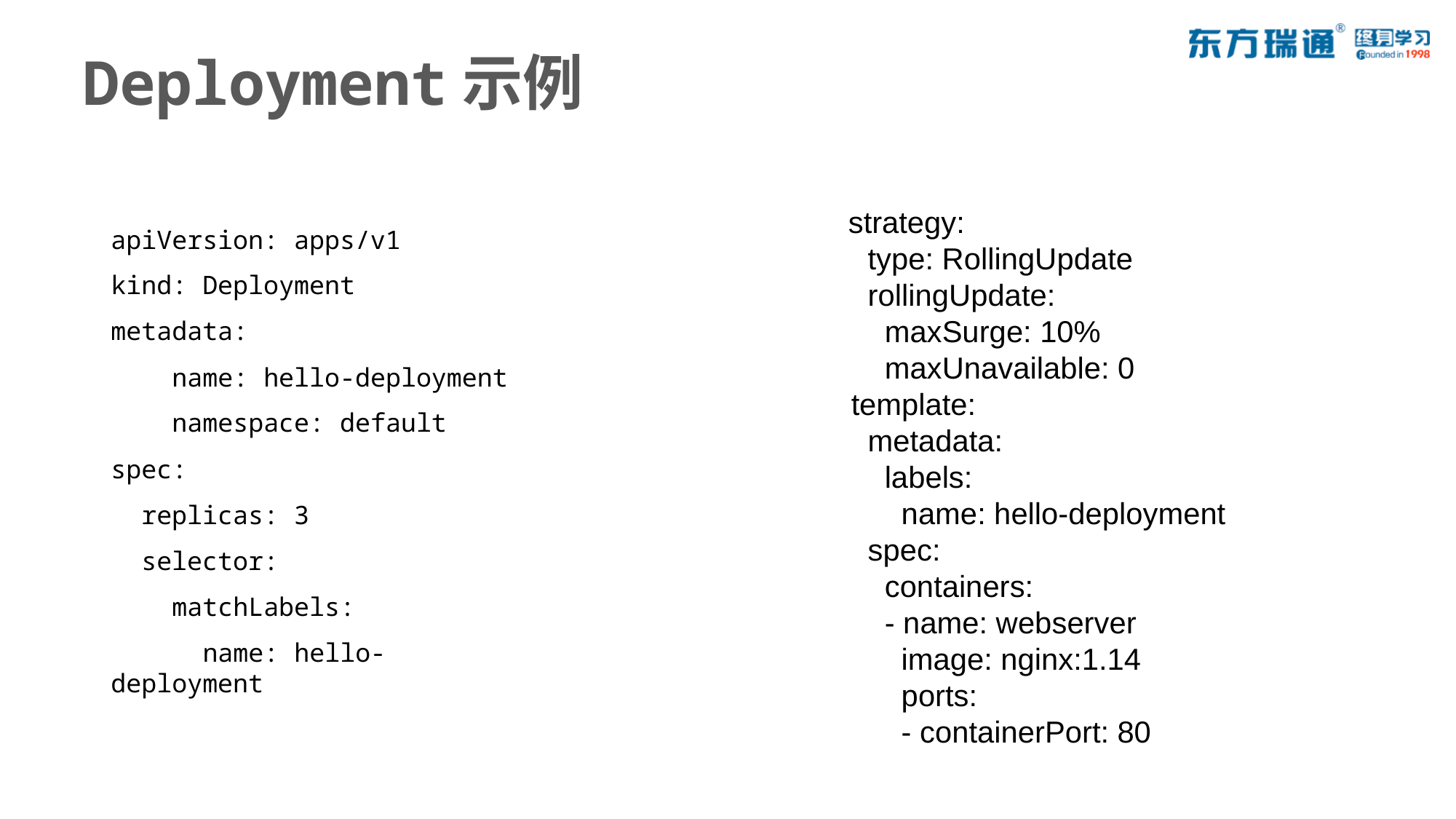

# Deployment示例
  strategy:
    type: RollingUpdate
    rollingUpdate:
      maxSurge: 10%
      maxUnavailable: 0
  template:
    metadata:
      labels:
        name: hello-deployment
    spec:
      containers:
      - name: webserver
        image: nginx:1.14
        ports:
        - containerPort: 80
apiVersion: apps/v1
kind: Deployment
metadata:
    name: hello-deployment
    namespace: default
spec:
  replicas: 3
  selector:
    matchLabels:
      name: hello-deployment